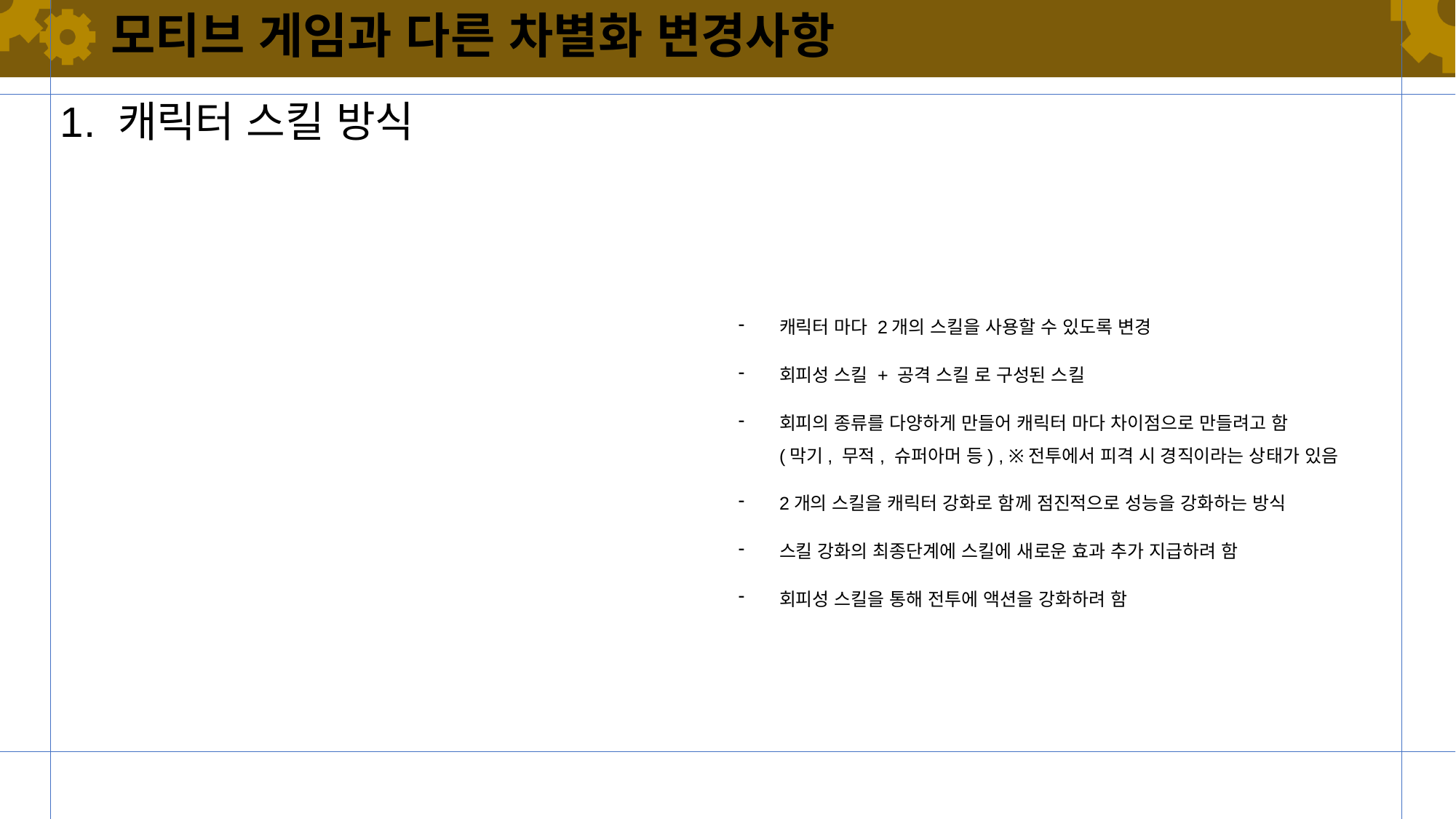

# 모티브 게임과 다른 차별화 변경사항
1. 캐릭터 스킬 방식
캐릭터 마다 2개의 스킬을 사용할 수 있도록 변경
회피성 스킬 + 공격 스킬 로 구성된 스킬
회피의 종류를 다양하게 만들어 캐릭터 마다 차이점으로 만들려고 함
(막기, 무적, 슈퍼아머 등) , ※전투에서 피격 시 경직이라는 상태가 있음
2개의 스킬을 캐릭터 강화로 함께 점진적으로 성능을 강화하는 방식
스킬 강화의 최종단계에 스킬에 새로운 효과 추가 지급하려 함
회피성 스킬을 통해 전투에 액션을 강화하려 함